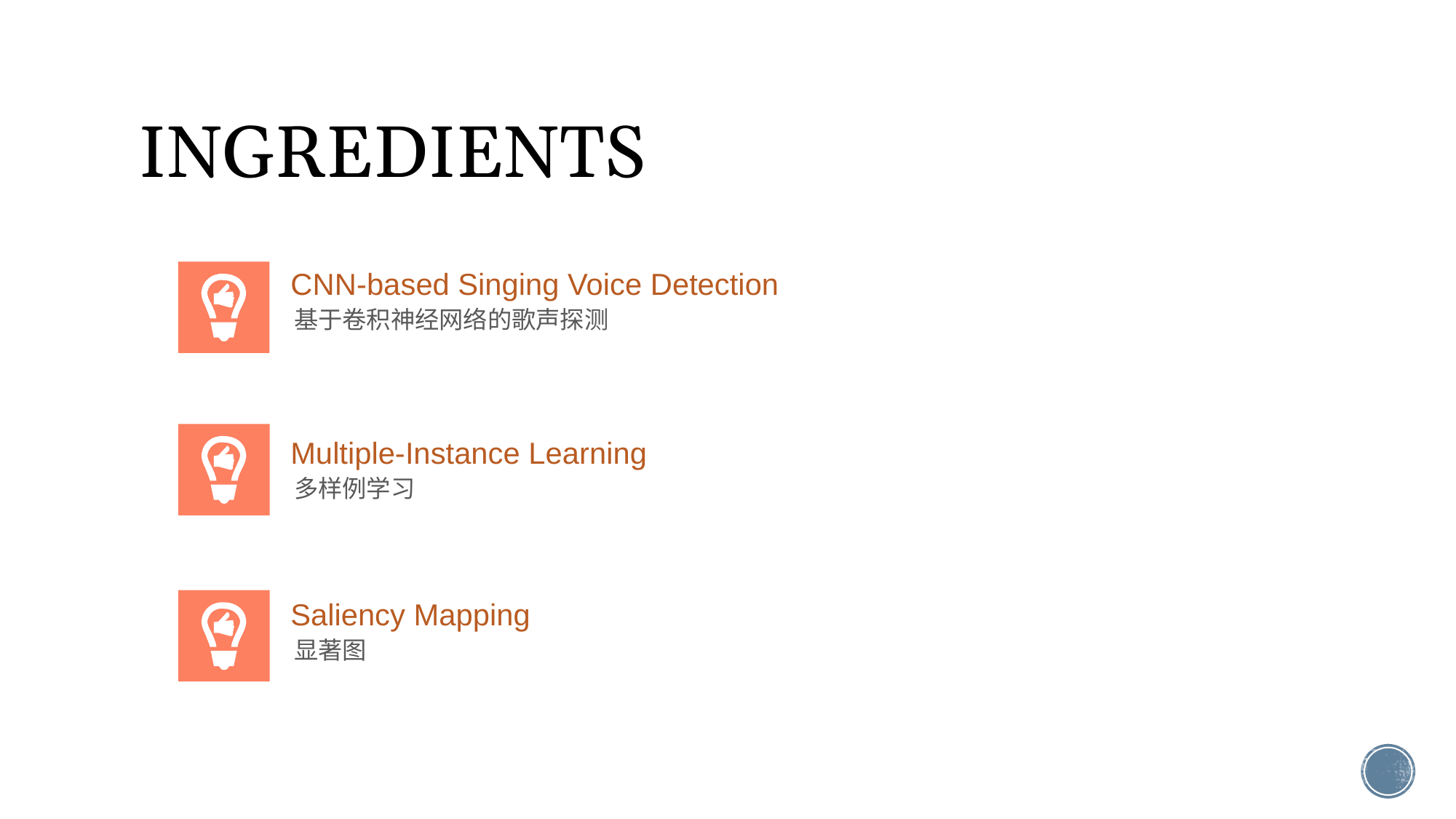

# INGREDIENTS
CNN-based Singing Voice Detection

基于卷积神经网络的歌声探测

Multiple-Instance Learning
多样例学习

Saliency Mapping
显著图